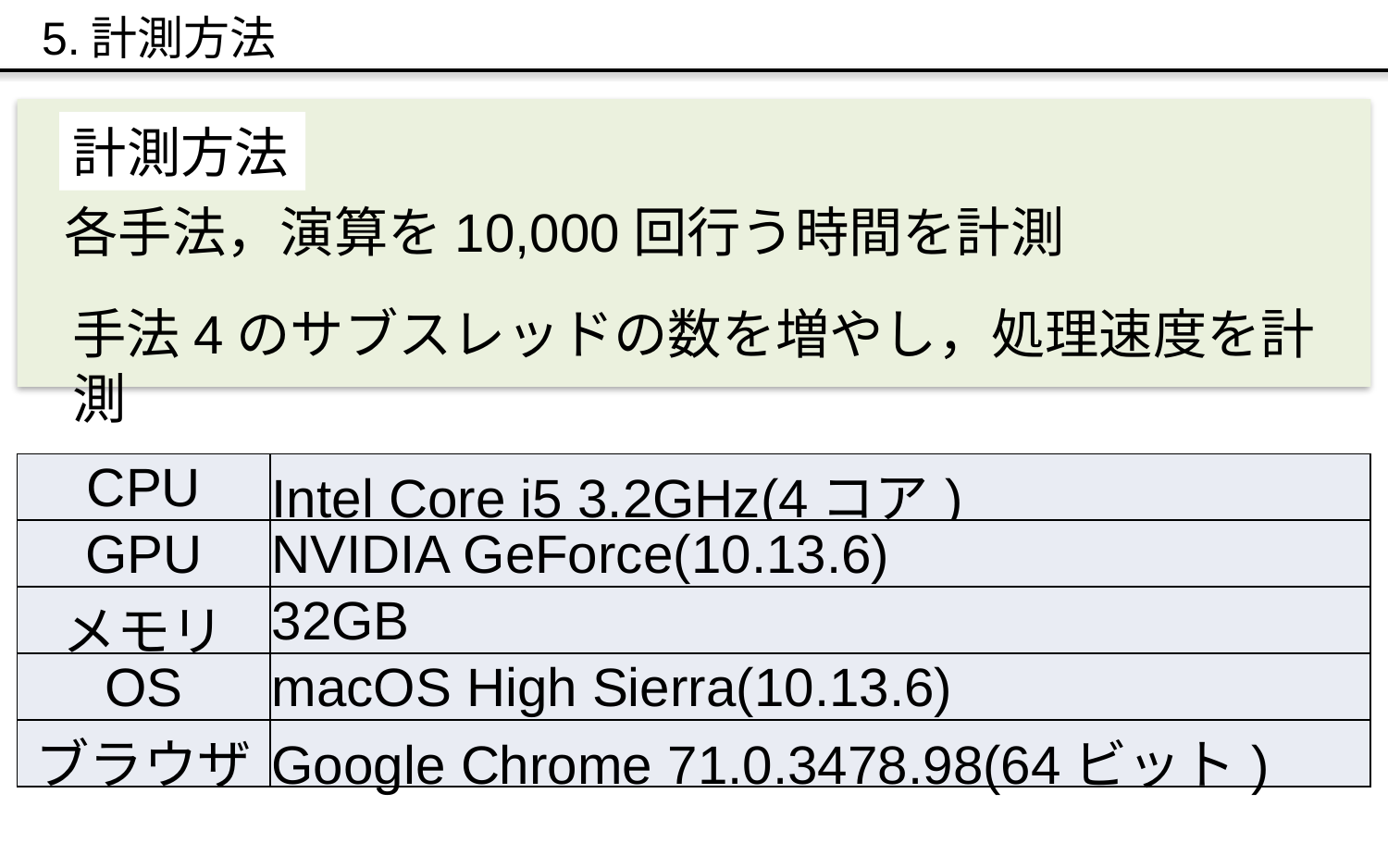

5.計測方法

計測方法
各手法，演算を10,000回行う時間を計測
手法4のサブスレッドの数を増やし，処理速度を計測
| CPU | Intel Core i5 3.2GHz(4コア) |
| --- | --- |
| GPU | NVIDIA GeForce(10.13.6) |
| メモリ | 32GB |
| OS | macOS High Sierra(10.13.6) |
| ブラウザ | Google Chrome 71.0.3478.98(64ビット) |